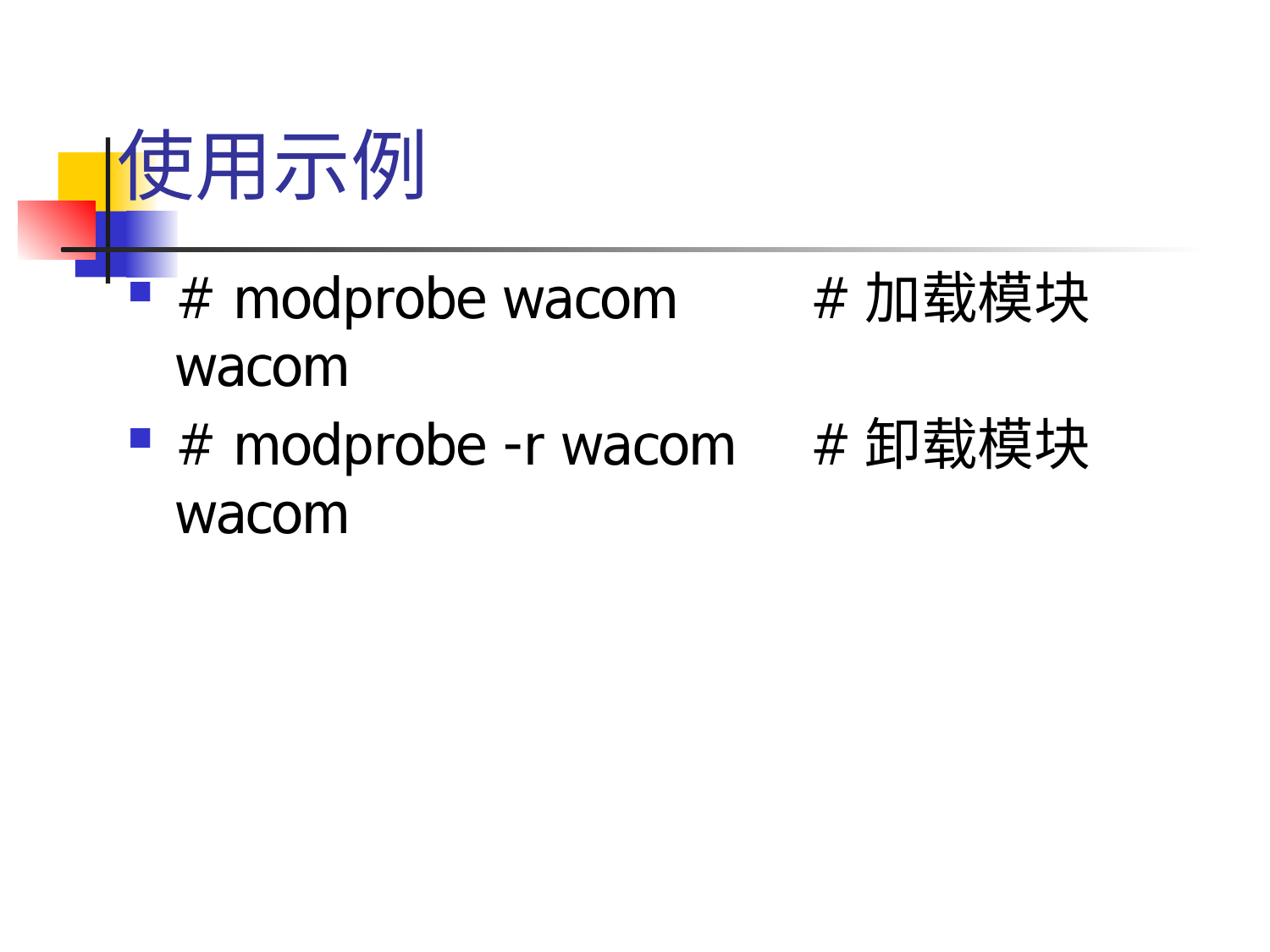

# 使用示例
# modprobe wacom 	#加载模块wacom
# modprobe -r wacom 	#卸载模块wacom